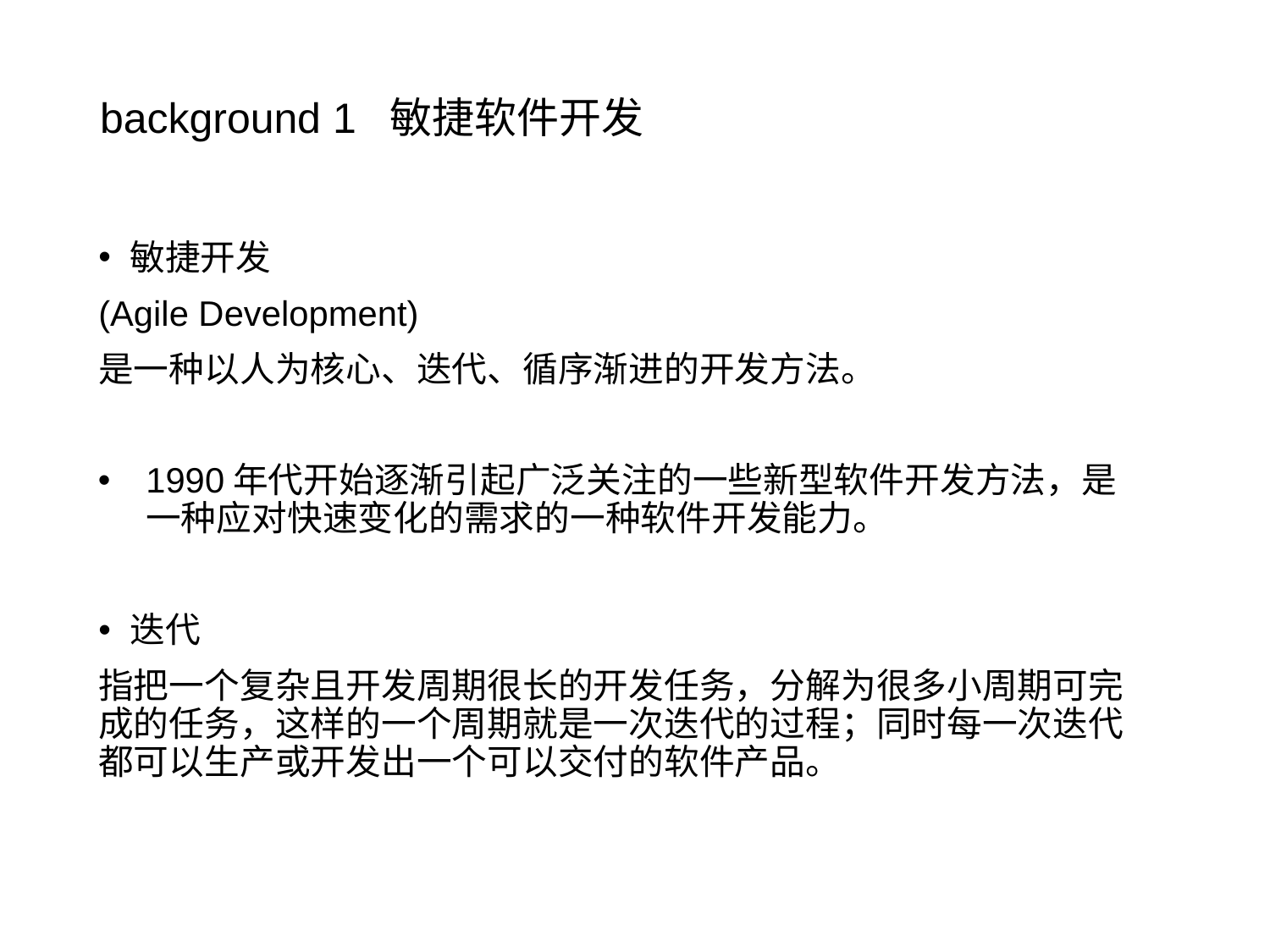

# background 1  敏捷软件开发

敏捷开发
(Agile Development)
是一种以人为核心、迭代、循序渐进的开发方法。

1990年代开始逐渐引起广泛关注的一些新型软件开发方法，是一种应对快速变化的需求的一种软件开发能力。

迭代
指把一个复杂且开发周期很长的开发任务，分解为很多小周期可完成的任务，这样的一个周期就是一次迭代的过程；同时每一次迭代都可以生产或开发出一个可以交付的软件产品。